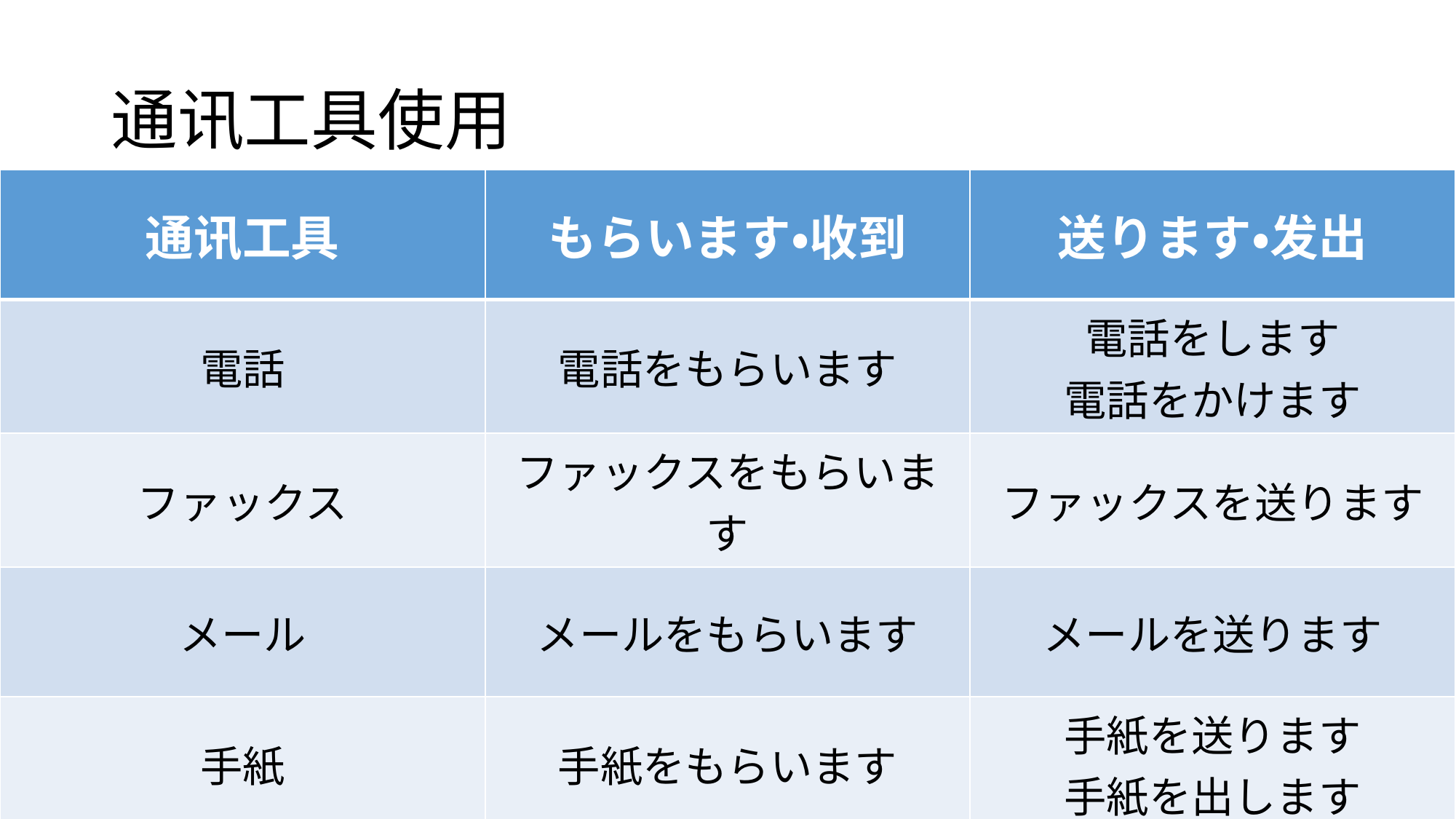

# 通讯工具使用
| 通讯工具 | もらいます・收到 | 送ります・发出 |
| --- | --- | --- |
| 電話 | 電話をもらいます | 電話をします 電話をかけます |
| ファックス | ファックスをもらいます | ファックスを送ります |
| メール | メールをもらいます | メールを送ります |
| 手紙 | 手紙をもらいます | 手紙を送ります 手紙を出します |